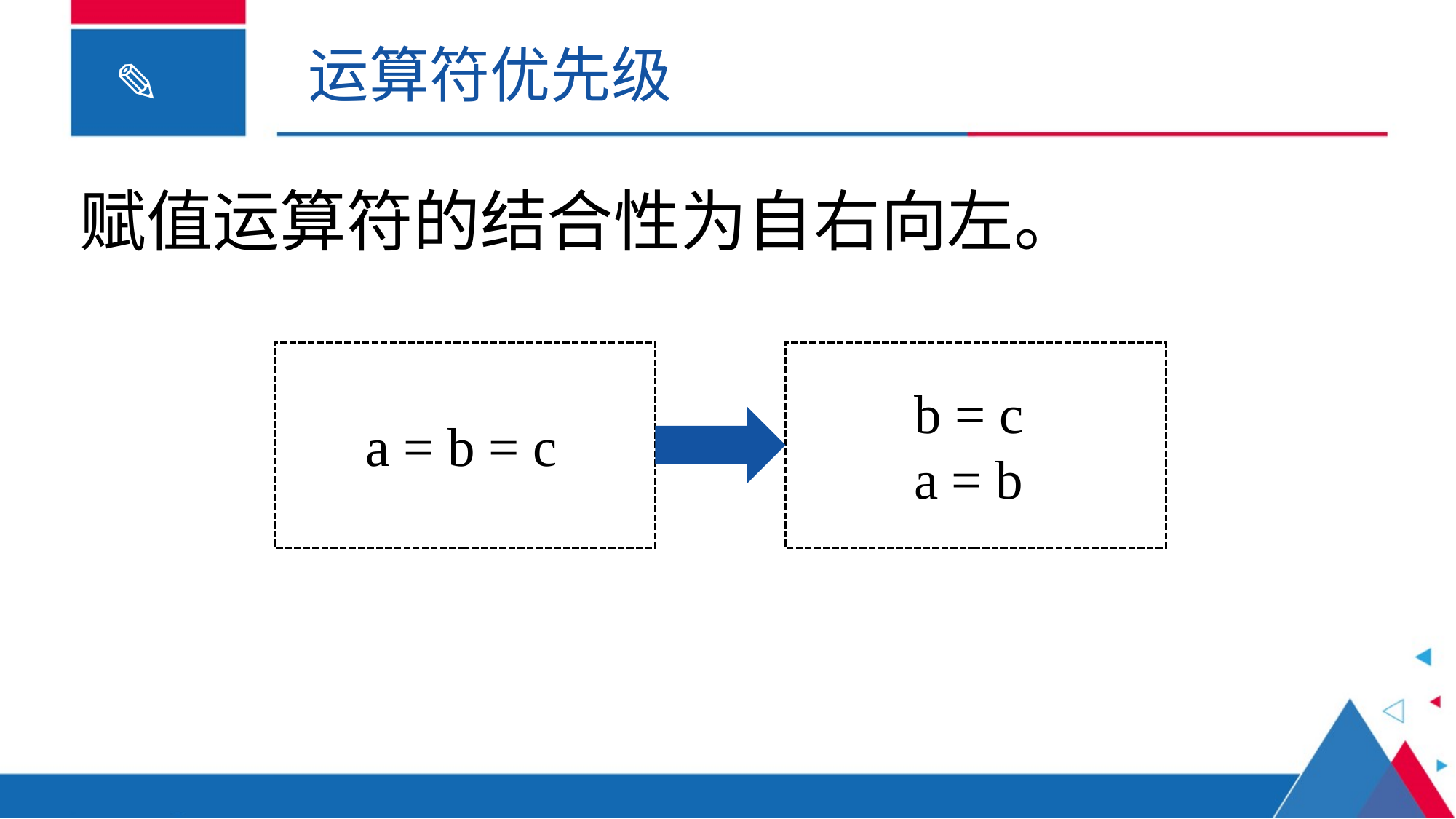

运算符优先级
赋值运算符的结合性为自右向左。

b = c
a = b

a = b = c